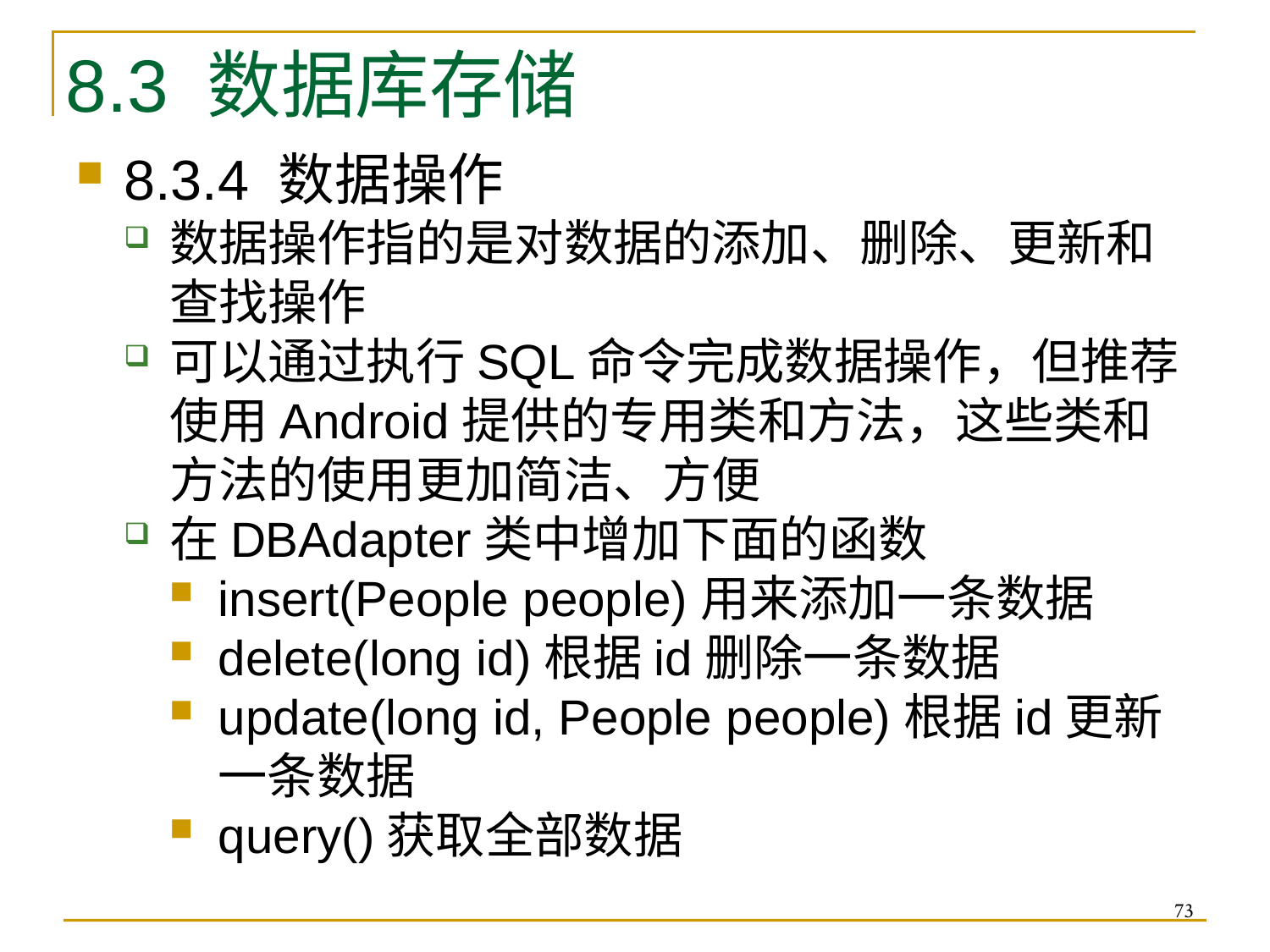

# 8.3 数据库存储
8.3.4 数据操作
数据操作指的是对数据的添加、删除、更新和查找操作
可以通过执行SQL命令完成数据操作，但推荐使用Android提供的专用类和方法，这些类和方法的使用更加简洁、方便
在DBAdapter类中增加下面的函数
insert(People people)用来添加一条数据
delete(long id)根据id删除一条数据
update(long id, People people)根据id更新一条数据
query()获取全部数据

73